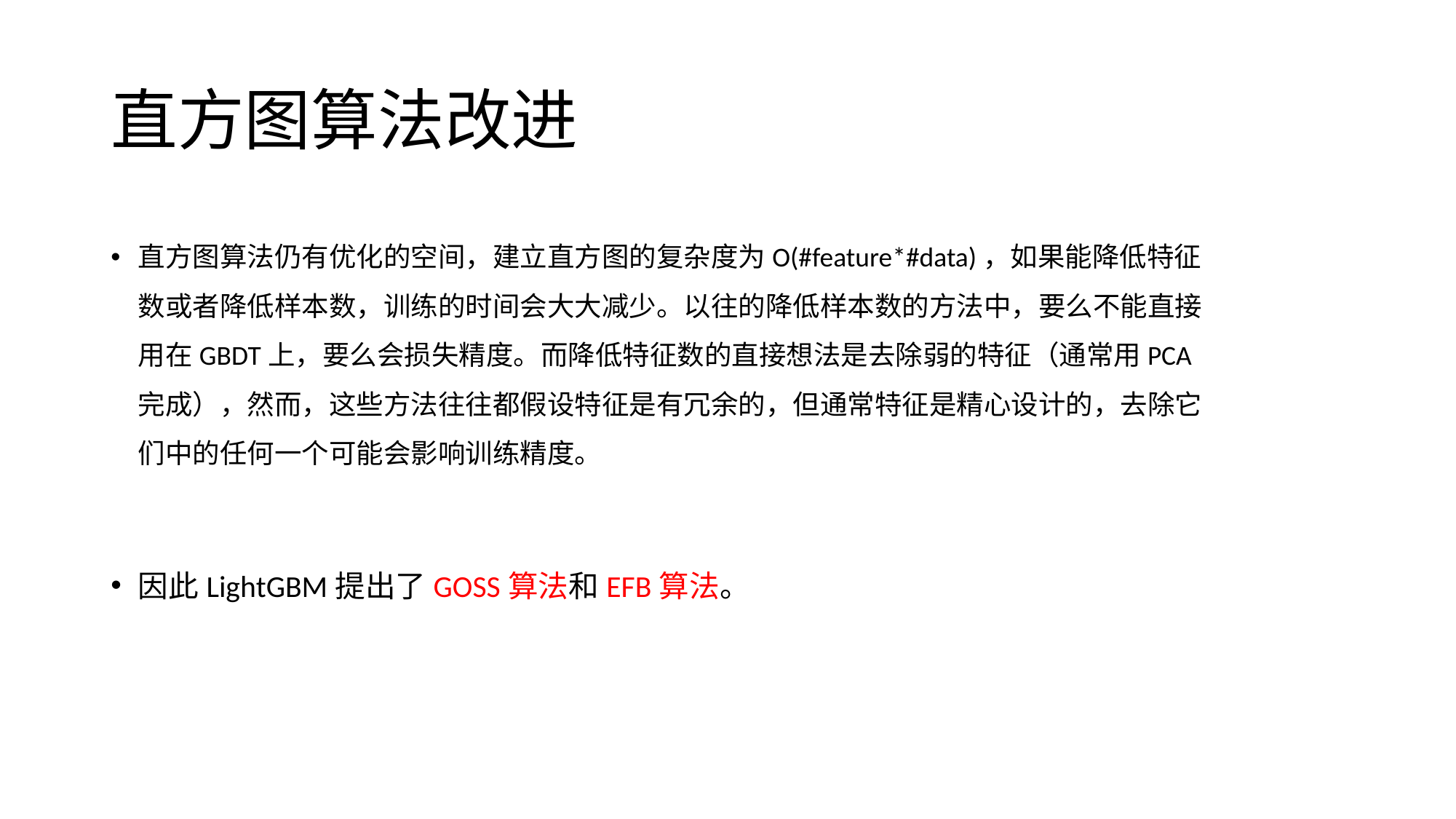

# 直方图算法改进
直方图算法仍有优化的空间，建立直方图的复杂度为O(#feature*#data)，如果能降低特征数或者降低样本数，训练的时间会大大减少。以往的降低样本数的方法中，要么不能直接用在GBDT上，要么会损失精度。而降低特征数的直接想法是去除弱的特征（通常用PCA完成），然而，这些方法往往都假设特征是有冗余的，但通常特征是精心设计的，去除它们中的任何一个可能会影响训练精度。

因此LightGBM提出了GOSS算法和EFB算法。